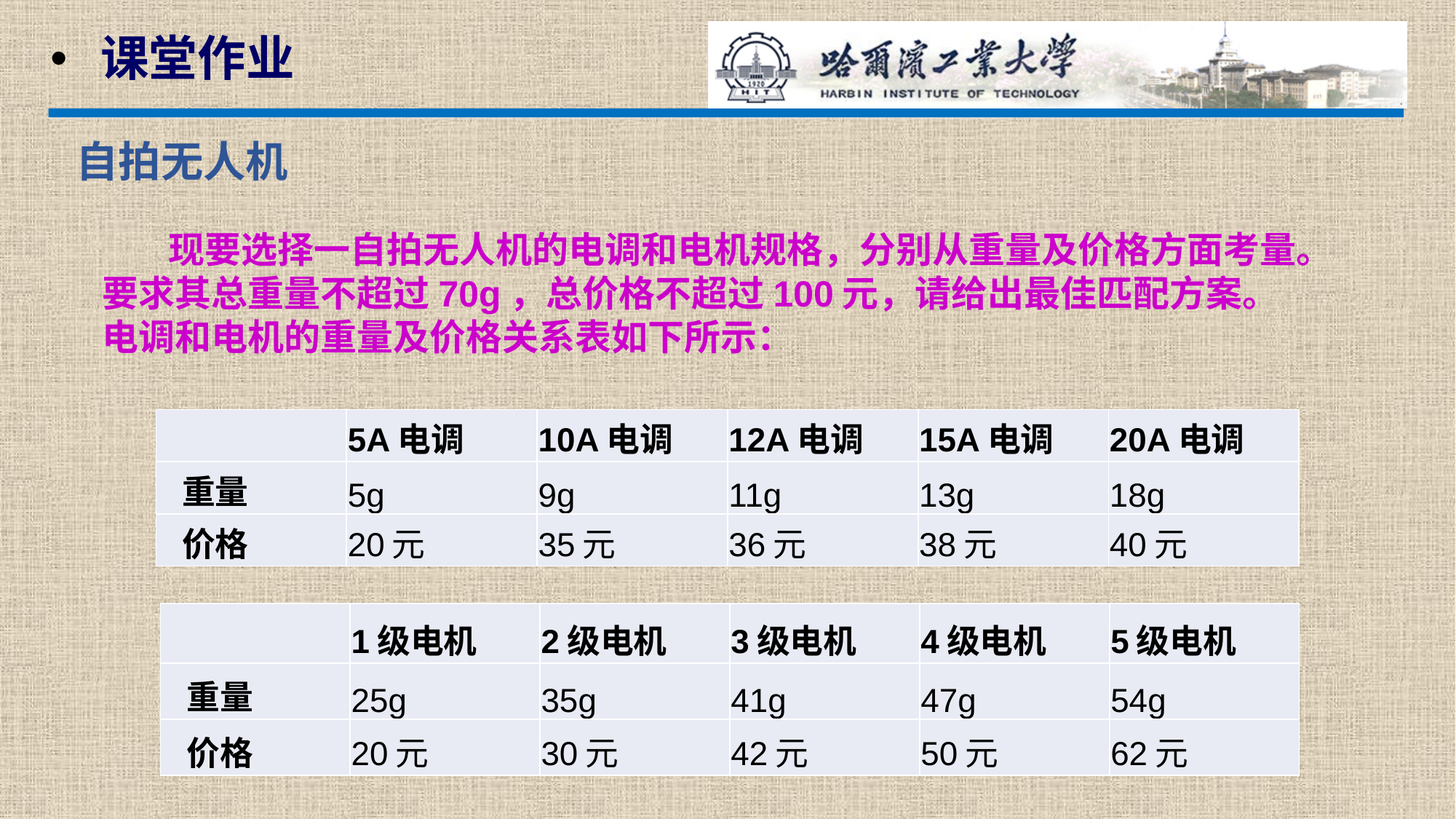

课堂作业
 自拍无人机
       现要选择一自拍无人机的电调和电机规格，分别从重量及价格方面考量。
要求其总重量不超过70g，总价格不超过100元，请给出最佳匹配方案。
电调和电机的重量及价格关系表如下所示：
|  | 5A电调 | 10A电调 | 12A电调 | 15A电调 | 20A电调 |
| --- | --- | --- | --- | --- | --- |
| 重量 | 5g | 9g | 11g | 13g | 18g |
| 价格 | 20元 | 35元 | 36元 | 38元 | 40元 |
|  | 1级电机 | 2级电机 | 3级电机 | 4级电机 | 5级电机 |
| --- | --- | --- | --- | --- | --- |
| 重量 | 25g | 35g | 41g | 47g | 54g |
| 价格 | 20元 | 30元 | 42元 | 50元 | 62元 |